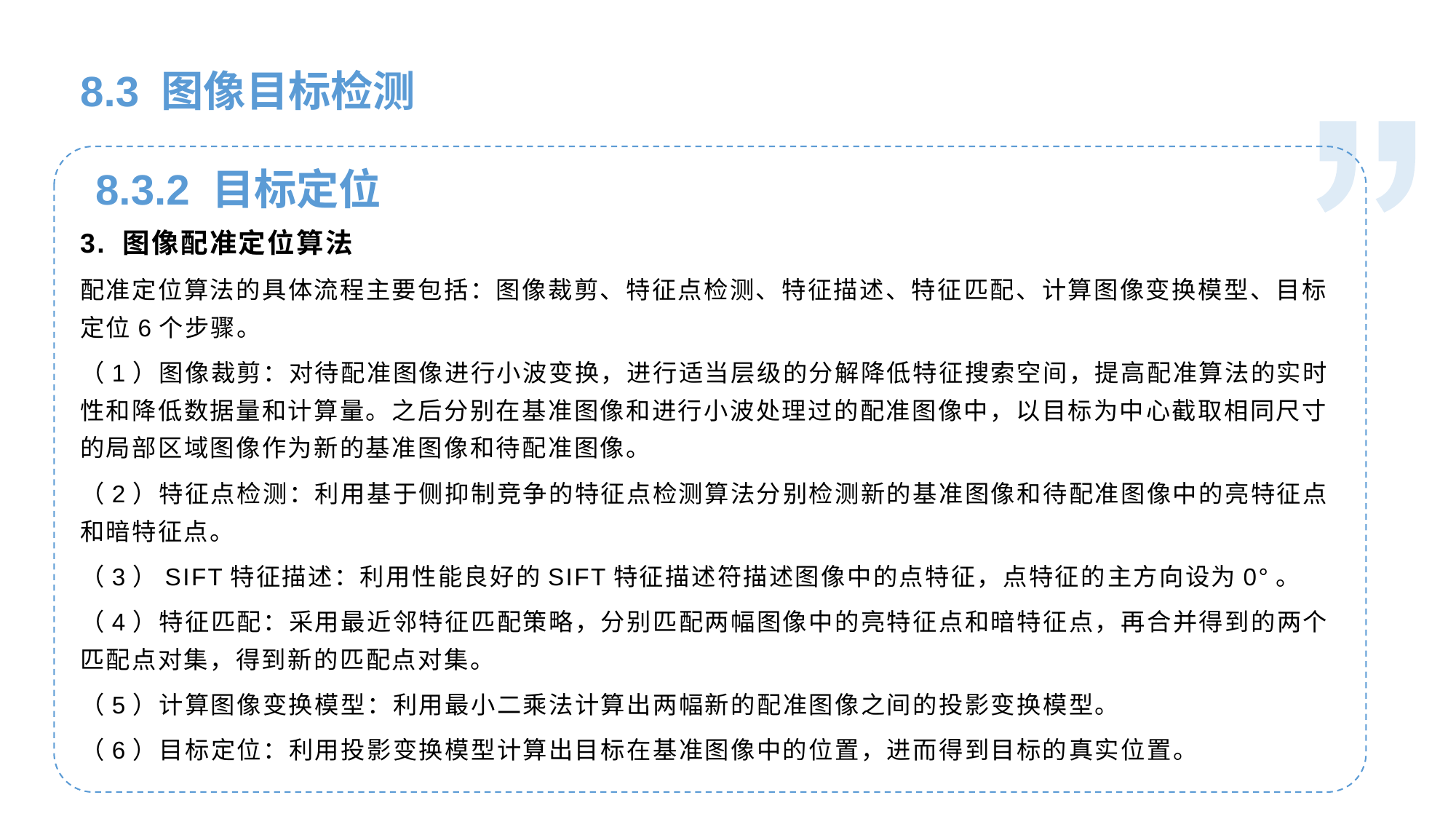

人工智能基础
8.3 图像目标检测

8.3.2 目标定位
3. 图像配准定位算法
配准定位算法的具体流程主要包括：图像裁剪、特征点检测、特征描述、特征匹配、计算图像变换模型、目标定位6个步骤。
（1）图像裁剪：对待配准图像进行小波变换，进行适当层级的分解降低特征搜索空间，提高配准算法的实时性和降低数据量和计算量。之后分别在基准图像和进行小波处理过的配准图像中，以目标为中心截取相同尺寸的局部区域图像作为新的基准图像和待配准图像。
（2）特征点检测：利用基于侧抑制竞争的特征点检测算法分别检测新的基准图像和待配准图像中的亮特征点和暗特征点。
（3）SIFT特征描述：利用性能良好的SIFT特征描述符描述图像中的点特征，点特征的主方向设为0°。
（4）特征匹配：采用最近邻特征匹配策略，分别匹配两幅图像中的亮特征点和暗特征点，再合并得到的两个匹配点对集，得到新的匹配点对集。
（5）计算图像变换模型：利用最小二乘法计算出两幅新的配准图像之间的投影变换模型。
（6）目标定位：利用投影变换模型计算出目标在基准图像中的位置，进而得到目标的真实位置。